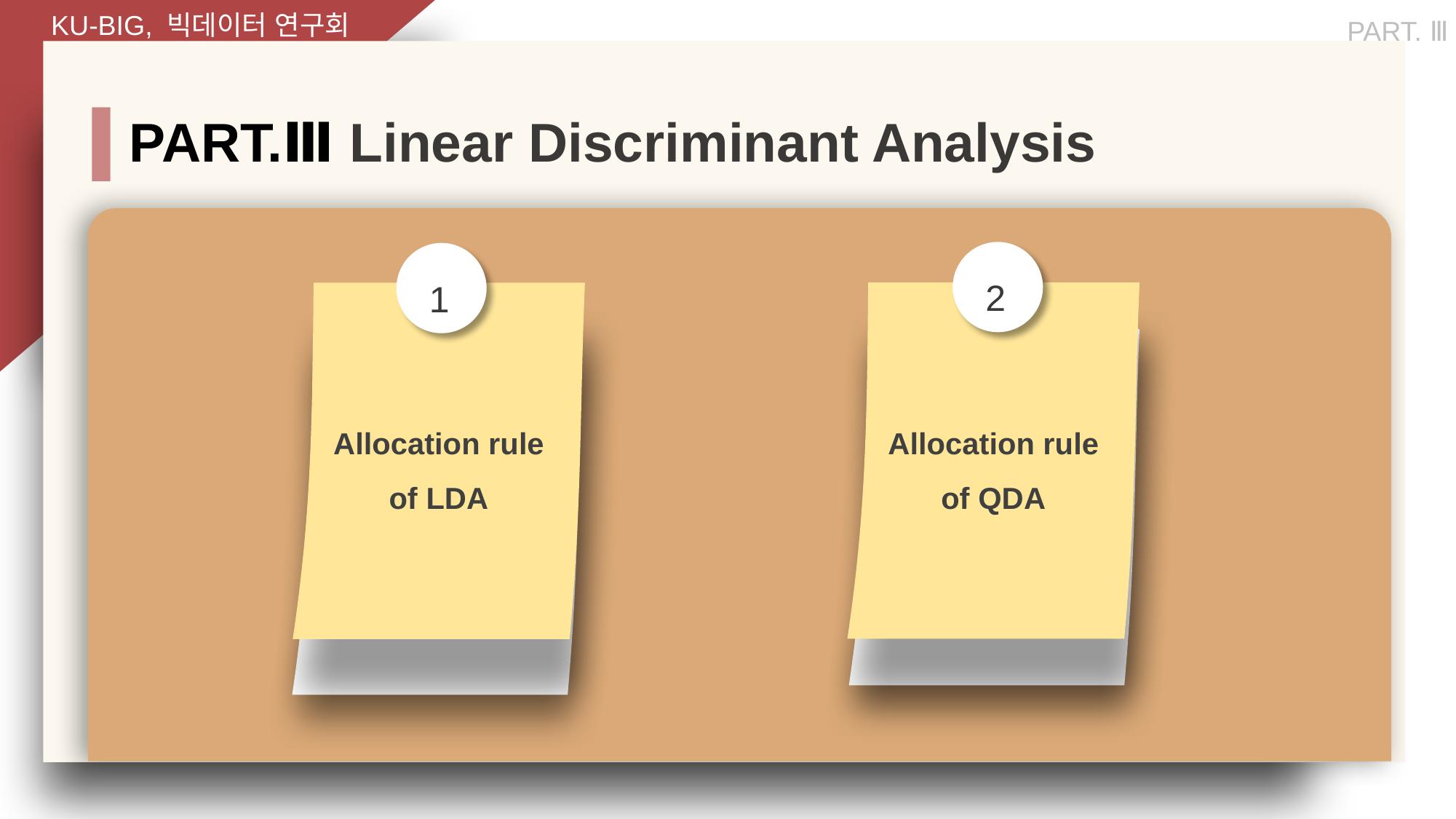

PART. Ⅲ
# PART.Ⅲ Linear Discriminant Analysis

2

1
Allocation rule of QDA
Allocation rule of LDA

CONTENTS A
컨텐츠에 대한 내용을
적어요

Enjoy your stylish business and campus life with BIZCAM

CONTENTS A
컨텐츠에 대한 내용을
적어요

Enjoy your stylish business and campus life with BIZCAM